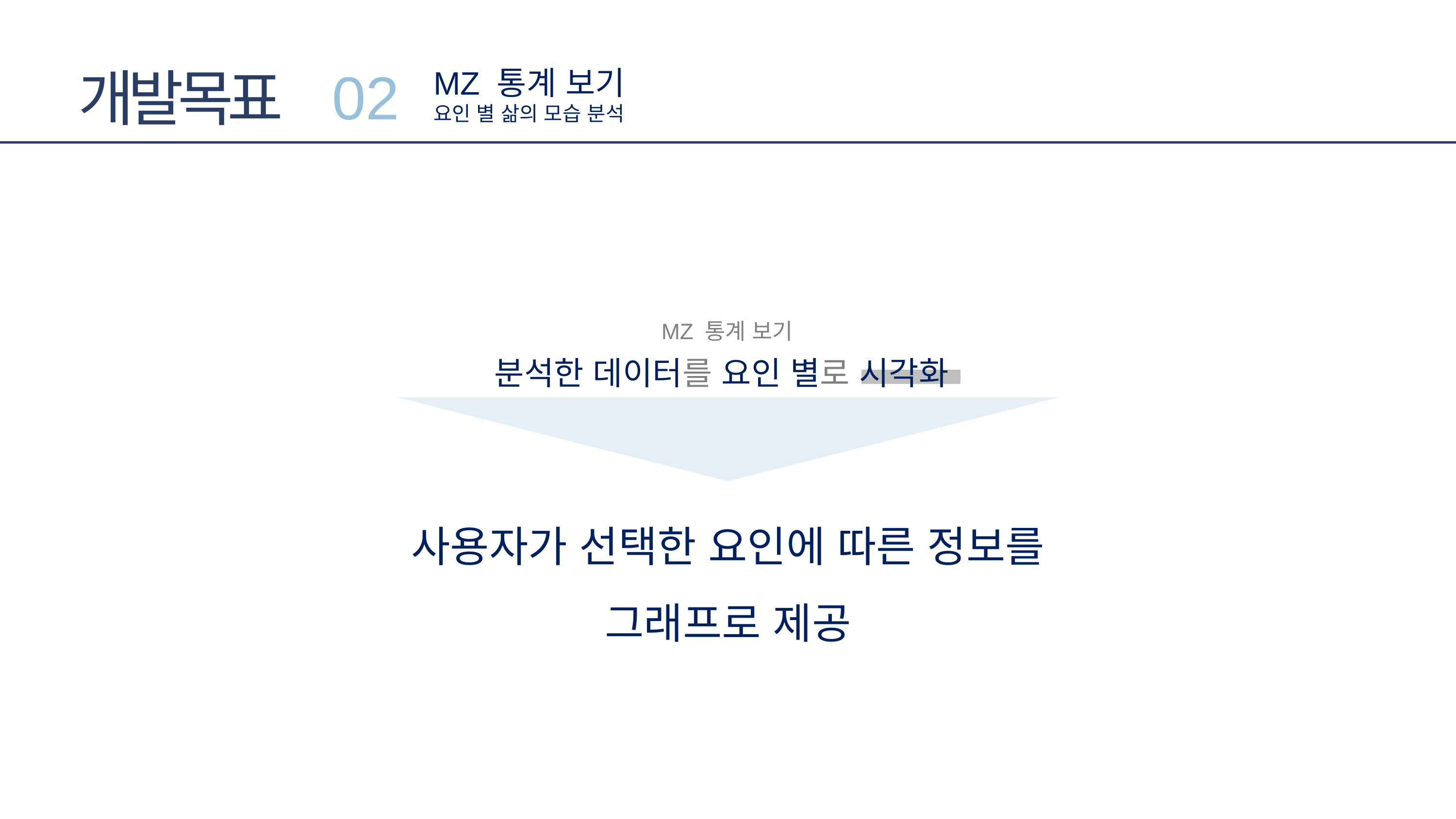

개발목표
02
MZ 통계 보기
요인 별 삶의 모습 분석
MZ 통계 보기

분석한 데이터를 요인 별로 시각화
사용자가 선택한 요인에 따른 정보를
그래프로 제공